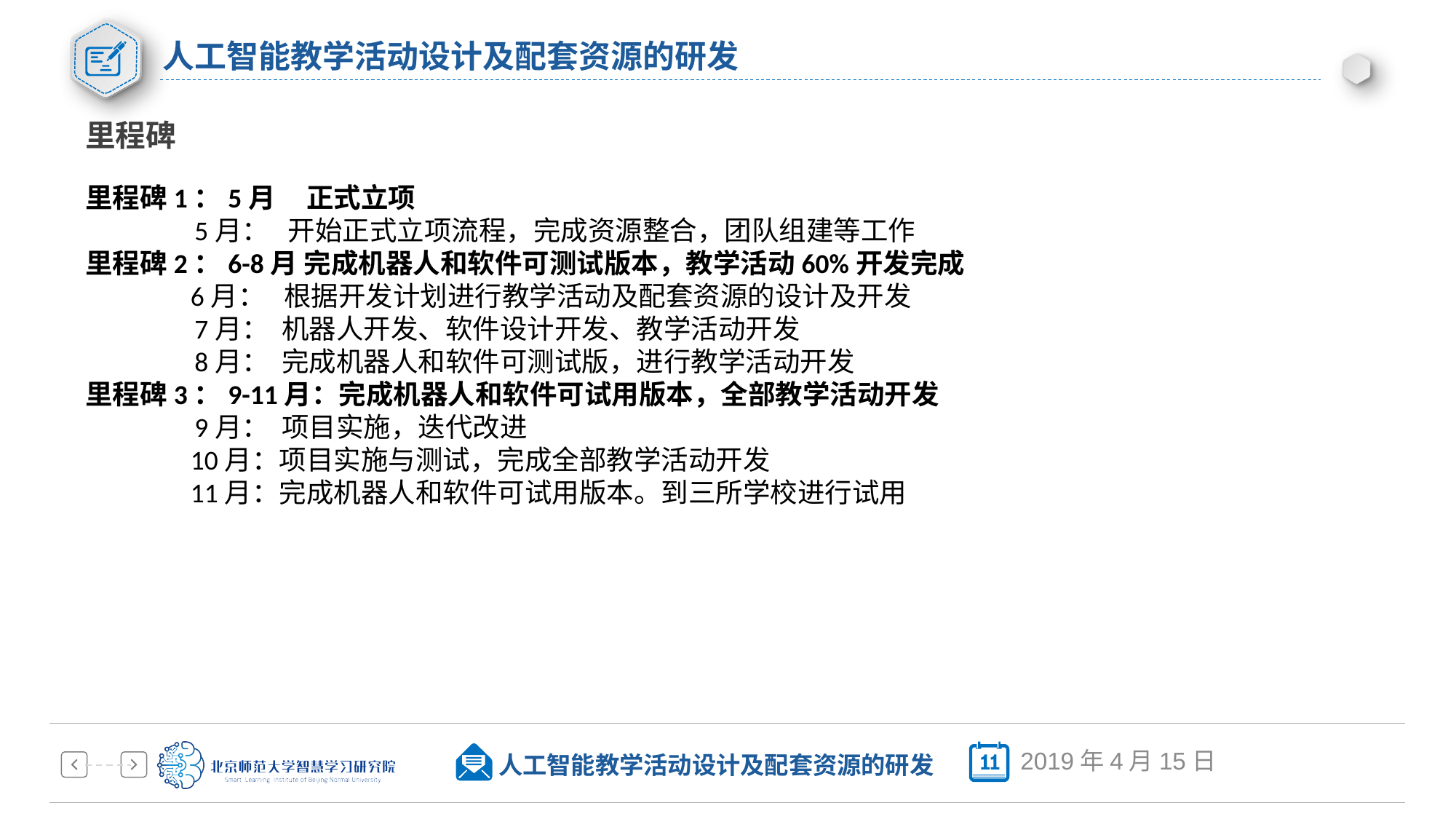

# 人工智能教学活动设计及配套资源的研发
里程碑
里程碑1：5月     正式立项
	5月：   开始正式立项流程，完成资源整合，团队组建等工作
里程碑2：6-8月 完成机器人和软件可测试版本，教学活动60%开发完成
                 6月：   根据开发计划进行教学活动及配套资源的设计及开发
	7月：  机器人开发、软件设计开发、教学活动开发
	8月：  完成机器人和软件可测试版，进行教学活动开发
里程碑3：9-11月：完成机器人和软件可试用版本，全部教学活动开发
	9月：  项目实施，迭代改进
                 10月：项目实施与测试，完成全部教学活动开发
                 11月：完成机器人和软件可试用版本。到三所学校进行试用
2019年4月15日
人工智能教学活动设计及配套资源的研发